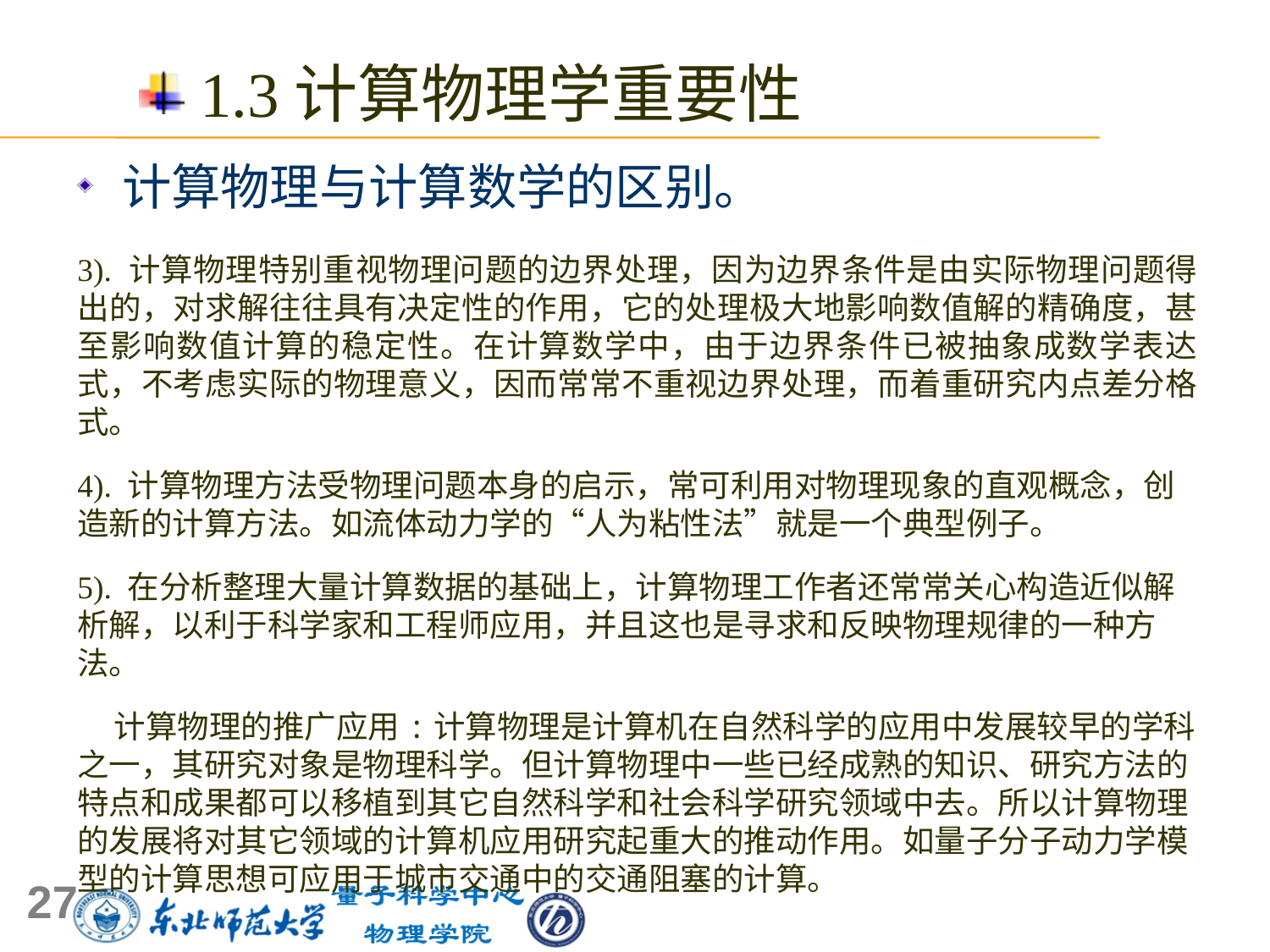

1.3计算物理学重要性

 计算物理与计算数学的区别。
3). 计算物理特别重视物理问题的边界处理，因为边界条件是由实际物理问题得出的，对求解往往具有决定性的作用，它的处理极大地影响数值解的精确度，甚至影响数值计算的稳定性。在计算数学中，由于边界条件已被抽象成数学表达式，不考虑实际的物理意义，因而常常不重视边界处理，而着重研究内点差分格式。

4). 计算物理方法受物理问题本身的启示，常可利用对物理现象的直观概念，创造新的计算方法。如流体动力学的“人为粘性法”就是一个典型例子。

5). 在分析整理大量计算数据的基础上，计算物理工作者还常常关心构造近似解析解，以利于科学家和工程师应用，并且这也是寻求和反映物理规律的一种方法。

    计算物理的推广应用:计算物理是计算机在自然科学的应用中发展较早的学科之一，其研究对象是物理科学。但计算物理中一些已经成熟的知识、研究方法的特点和成果都可以移植到其它自然科学和社会科学研究领域中去。所以计算物理的发展将对其它领域的计算机应用研究起重大的推动作用。如量子分子动力学模型的计算思想可应用于城市交通中的交通阻塞的计算。
27